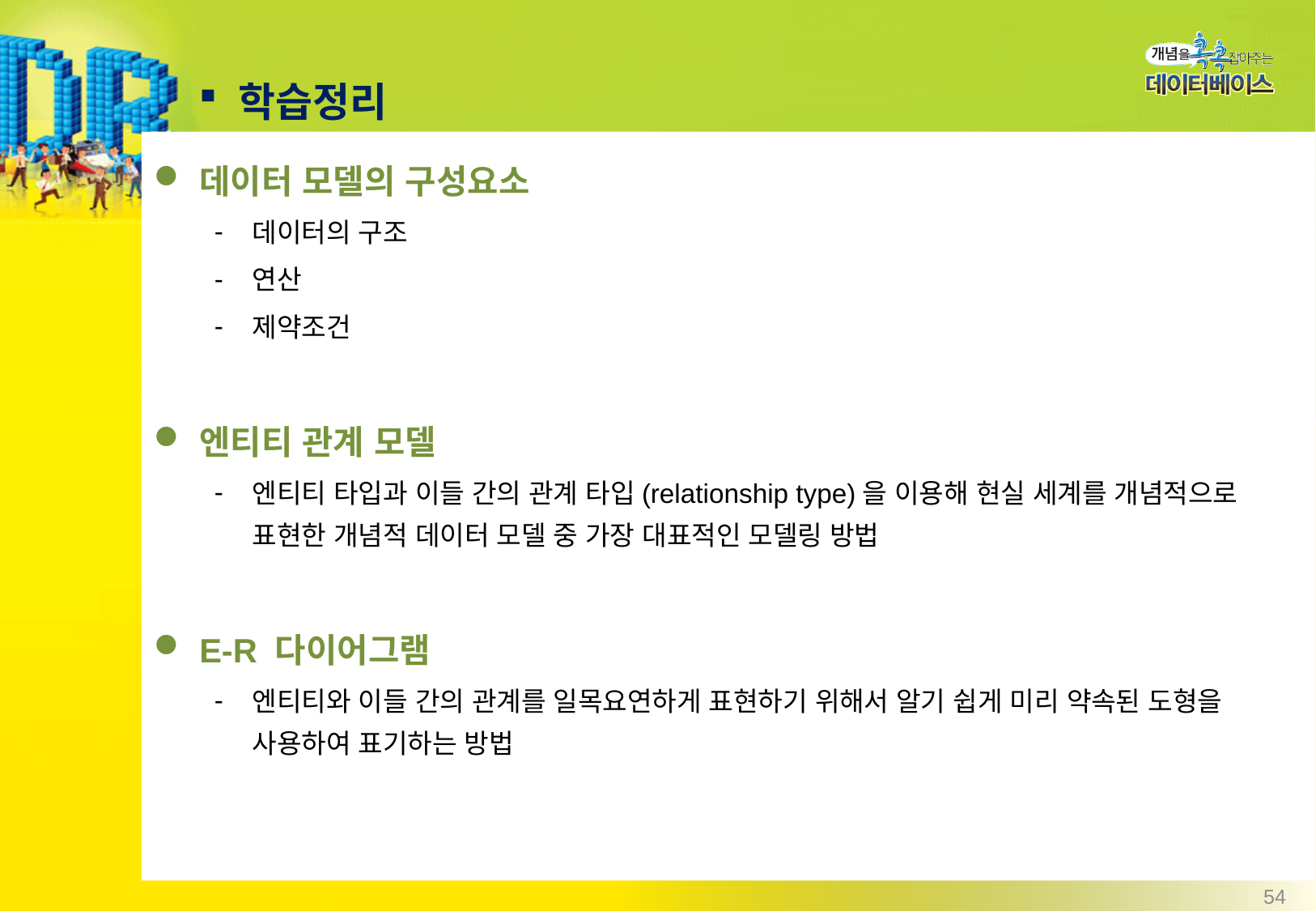

학습정리
데이터 모델의 구성요소
데이터의 구조
연산
제약조건

엔티티 관계 모델
엔티티 타입과 이들 간의 관계 타입(relationship type)을 이용해 현실 세계를 개념적으로 표현한 개념적 데이터 모델 중 가장 대표적인 모델링 방법

E-R 다이어그램
엔티티와 이들 간의 관계를 일목요연하게 표현하기 위해서 알기 쉽게 미리 약속된 도형을 사용하여 표기하는 방법
54